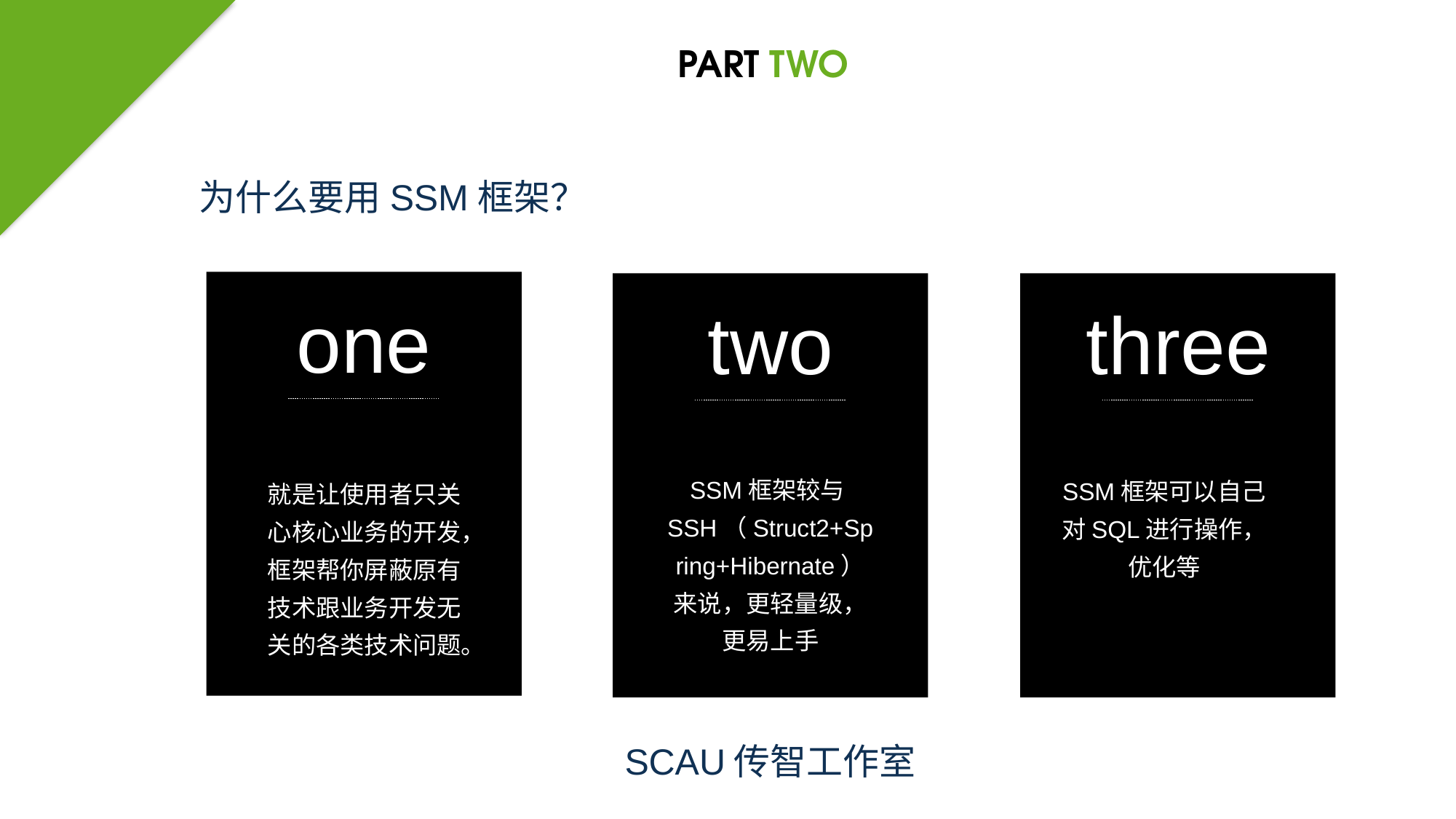

PART TWO
为什么要用SSM框架？

one
two
three
SSM框架较与SSH（Struct2+Spring+Hibernate）来说，更轻量级，更易上手
SSM框架可以自己对SQL进行操作，优化等
就是让使用者只关心核心业务的开发，框架帮你屏蔽原有技术跟业务开发无关的各类技术问题。
SCAU传智工作室